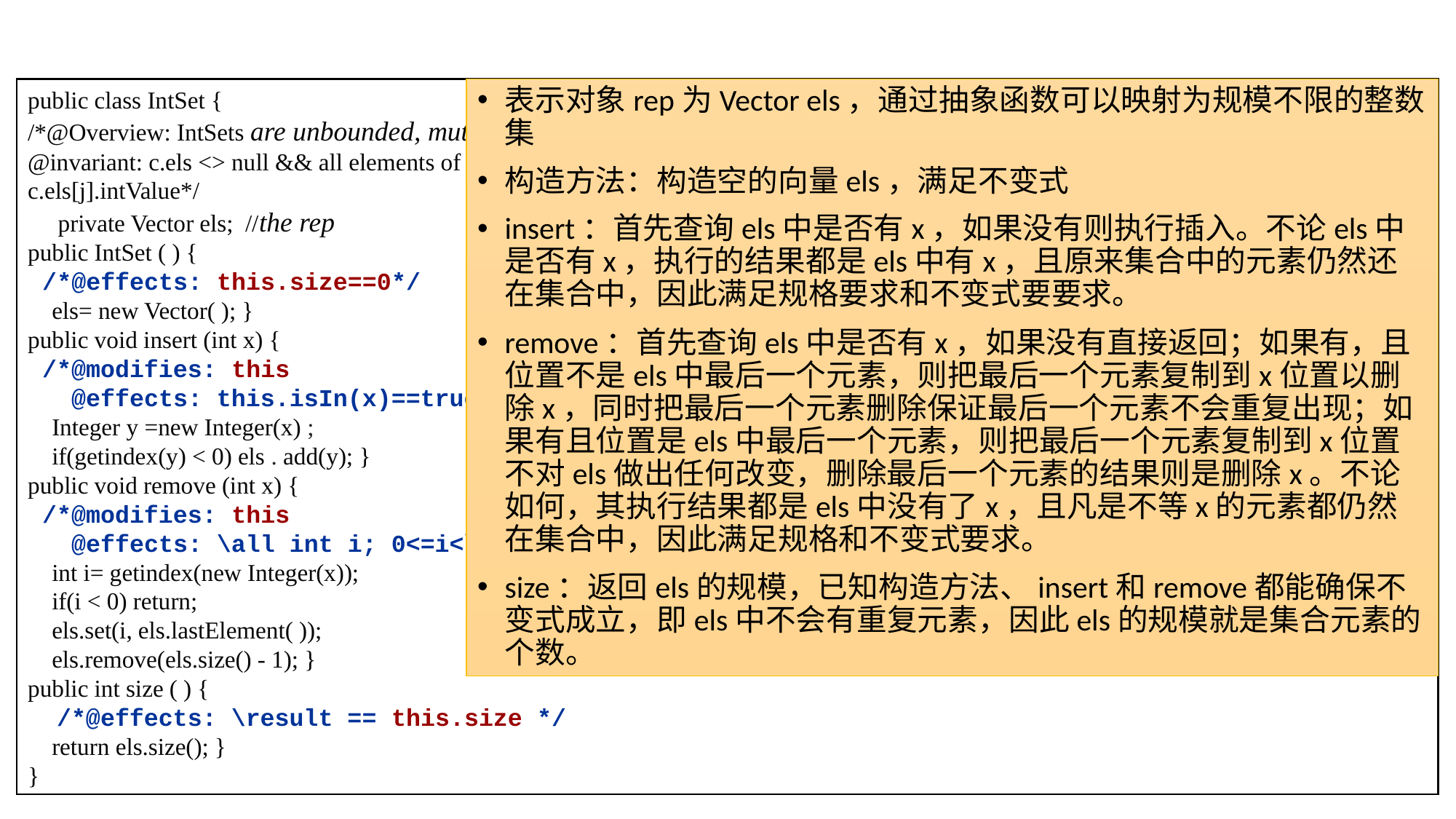

# 方法实现正确性推理
public class IntSet {
/*@Overview: IntSets are unbounded, mutable sets of integers.
@invariant: c.els <> null && all elements of c.els are Integers && for all i, j such that 0 <= i < > j < c.els.size, c.els[i].intValue < > c.els[j].intValue*/
     private Vector els;  //the rep
public IntSet ( ) {
 /*@effects: this.size==0*/
    els= new Vector( ); }
public void insert (int x) {
 /*@modifies: this
   @effects: this.isIn(x)==true && \all int i; 0<=i<\old(this).size; this.isIn(\old(this)[i])*/
    Integer y =new Integer(x) ;
    if(getindex(y) < 0) els . add(y); }
public void remove (int x) {
 /*@modifies: this
   @effects: \all int i; 0<=i<\old(this).size;(\old(this)[i]!=x)==>this.isIn(\old(this)[i])*/
    int i= getindex(new Integer(x));
    if(i < 0) return;
    els.set(i, els.lastElement( ));
    els.remove(els.size() - 1); }
public int size ( ) {
  /*@effects: \result == this.size */
    return els.size(); }
}
表示对象rep为Vector els，通过抽象函数可以映射为规模不限的整数集
构造方法：构造空的向量els，满足不变式
insert：首先查询els中是否有x，如果没有则执行插入。不论els中是否有x，执行的结果都是els中有x，且原来集合中的元素仍然还在集合中，因此满足规格要求和不变式要要求。
remove：首先查询els中是否有x，如果没有直接返回；如果有，且位置不是els中最后一个元素，则把最后一个元素复制到x位置以删除x，同时把最后一个元素删除保证最后一个元素不会重复出现；如果有且位置是els中最后一个元素，则把最后一个元素复制到x位置不对els做出任何改变，删除最后一个元素的结果则是删除x。不论如何，其执行结果都是els中没有了x，且凡是不等x的元素都仍然在集合中，因此满足规格和不变式要求。
size：返回els的规模，已知构造方法、insert和remove都能确保不变式成立，即els中不会有重复元素，因此els的规模就是集合元素的个数。
12